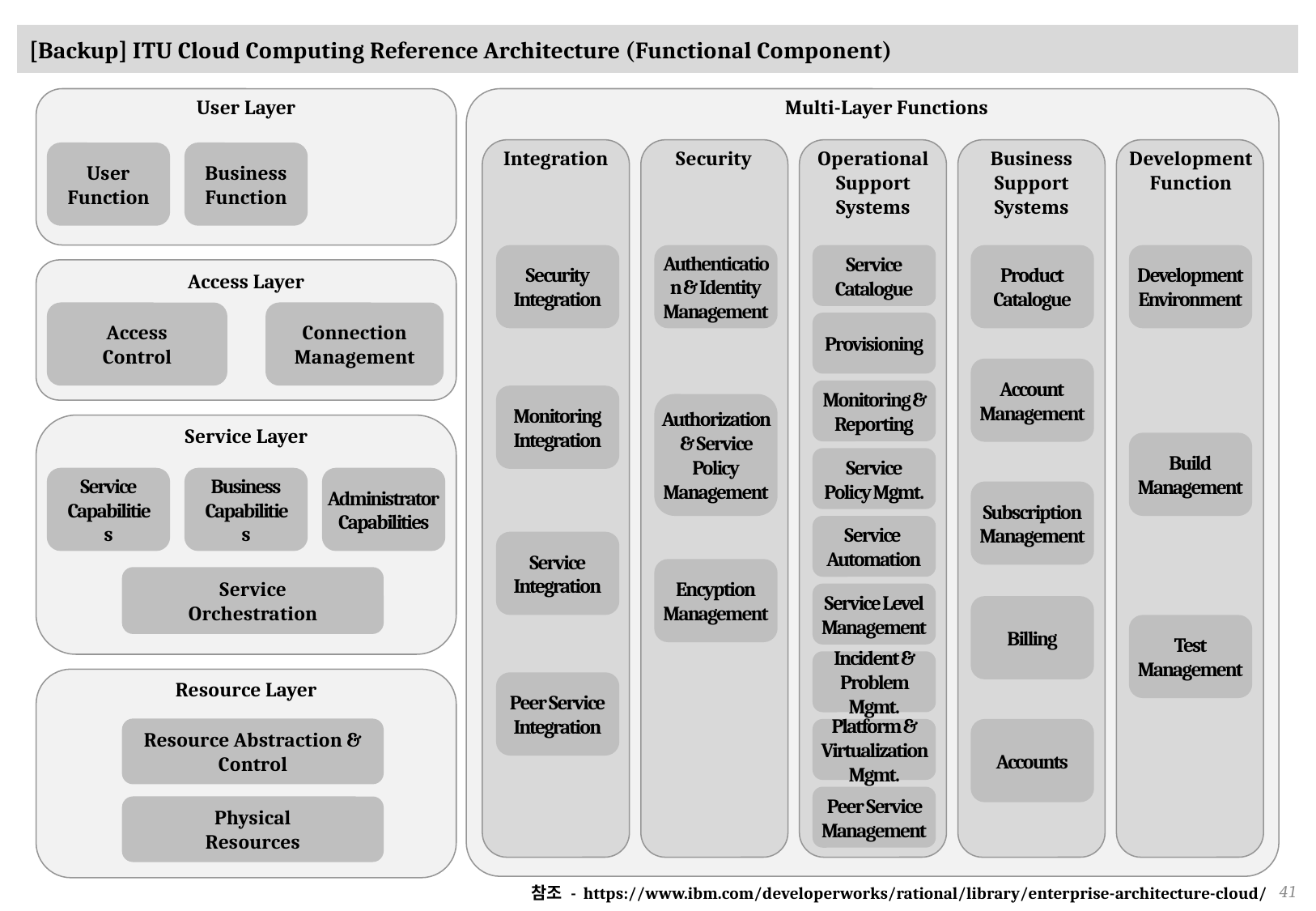

# [Backup] ITU Cloud Computing Reference Architecture (Functional Component)

User Layer

Multi-Layer Functions

Integration
Security

Operational
Support
Systems

Business
Support
Systems

Development
Function
User
Function
Business
Function
Security
Integration
Authentication & Identity
Management
Service
Catalogue
Provisioning
Monitoring & Reporting
Service
Policy Mgmt.
Service
Automation
Service Level
Management
Incident & Problem Mgmt.
Platform & Virtualization Mgmt.
Peer Service Management
Product
Catalogue
Development
Environment

Access Layer
Access
Control
Connection
Management
Account
Management
Monitoring
Integration
Authorization & Service Policy
Management

Service Layer
Build
Management
Service
Capabilities
Business
Capabilities
Administrator
Capabilities
Subscription
Management
Service
Integration
Encyption
Management
Service
Orchestration
Billing
Test
Management

Resource Layer
Peer Service
Integration
Resource Abstraction & Control
Accounts
Physical
Resources
참조 -  https://www.ibm.com/developerworks/rational/library/enterprise-architecture-cloud/